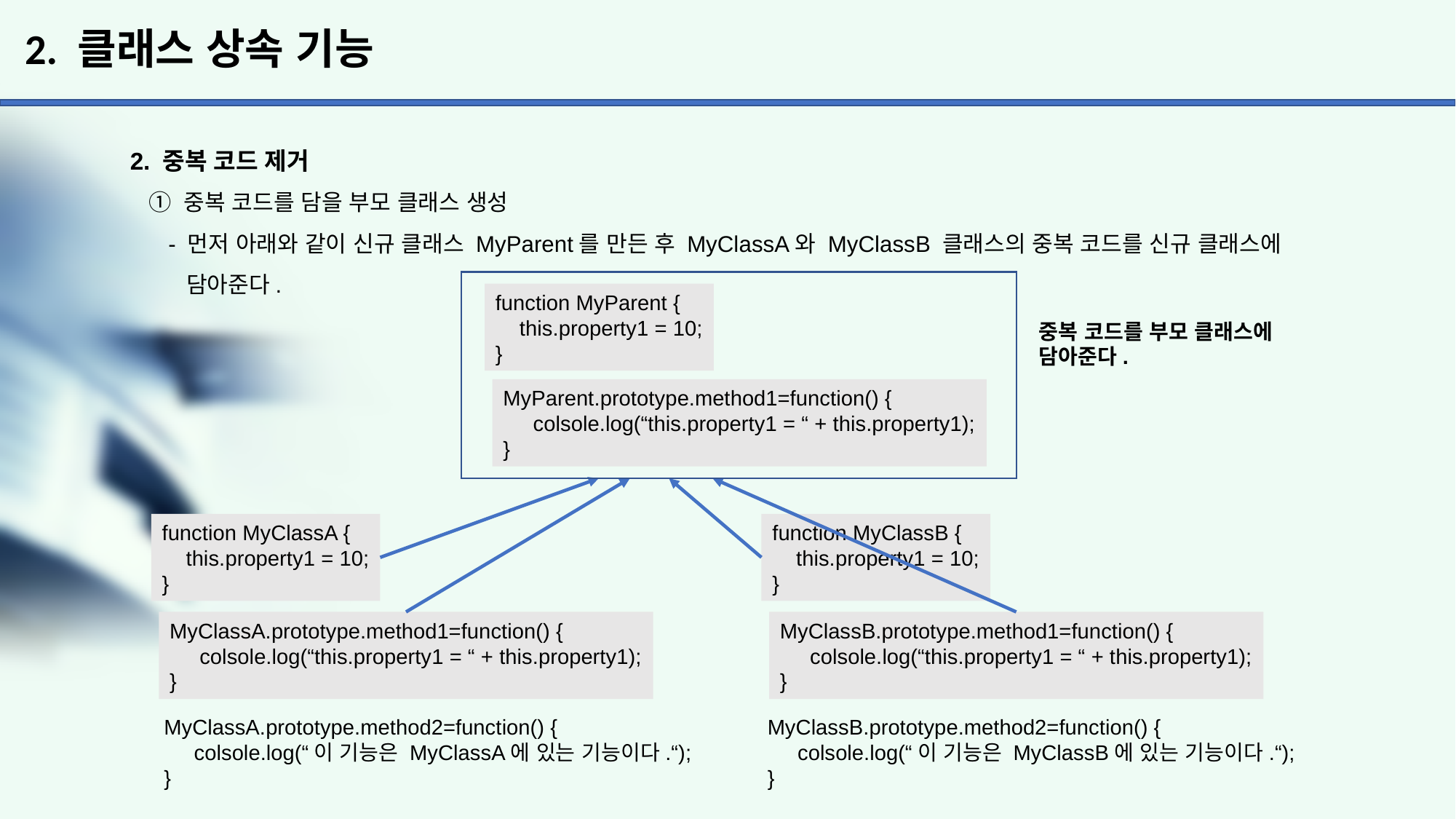

# 2. 클래스 상속 기능
2. 중복 코드 제거
   ① 중복 코드를 담을 부모 클래스 생성
      - 먼저 아래와 같이 신규 클래스 MyParent를 만든 후 MyClassA와 MyClassB 클래스의 중복 코드를 신규 클래스에
        담아준다.

function MyParent {
    this.property1 = 10;
}
중복 코드를 부모 클래스에
담아준다.
MyParent.prototype.method1=function() {
     colsole.log(“this.property1 = “ + this.property1);
}
function MyClassA {
    this.property1 = 10;
}
function MyClassB {
    this.property1 = 10;
}
MyClassA.prototype.method1=function() {
     colsole.log(“this.property1 = “ + this.property1);
}
MyClassB.prototype.method1=function() {
     colsole.log(“this.property1 = “ + this.property1);
}
MyClassA.prototype.method2=function() {
     colsole.log(“이 기능은 MyClassA에 있는 기능이다.“);
}
MyClassB.prototype.method2=function() {
     colsole.log(“이 기능은 MyClassB에 있는 기능이다.“);
}